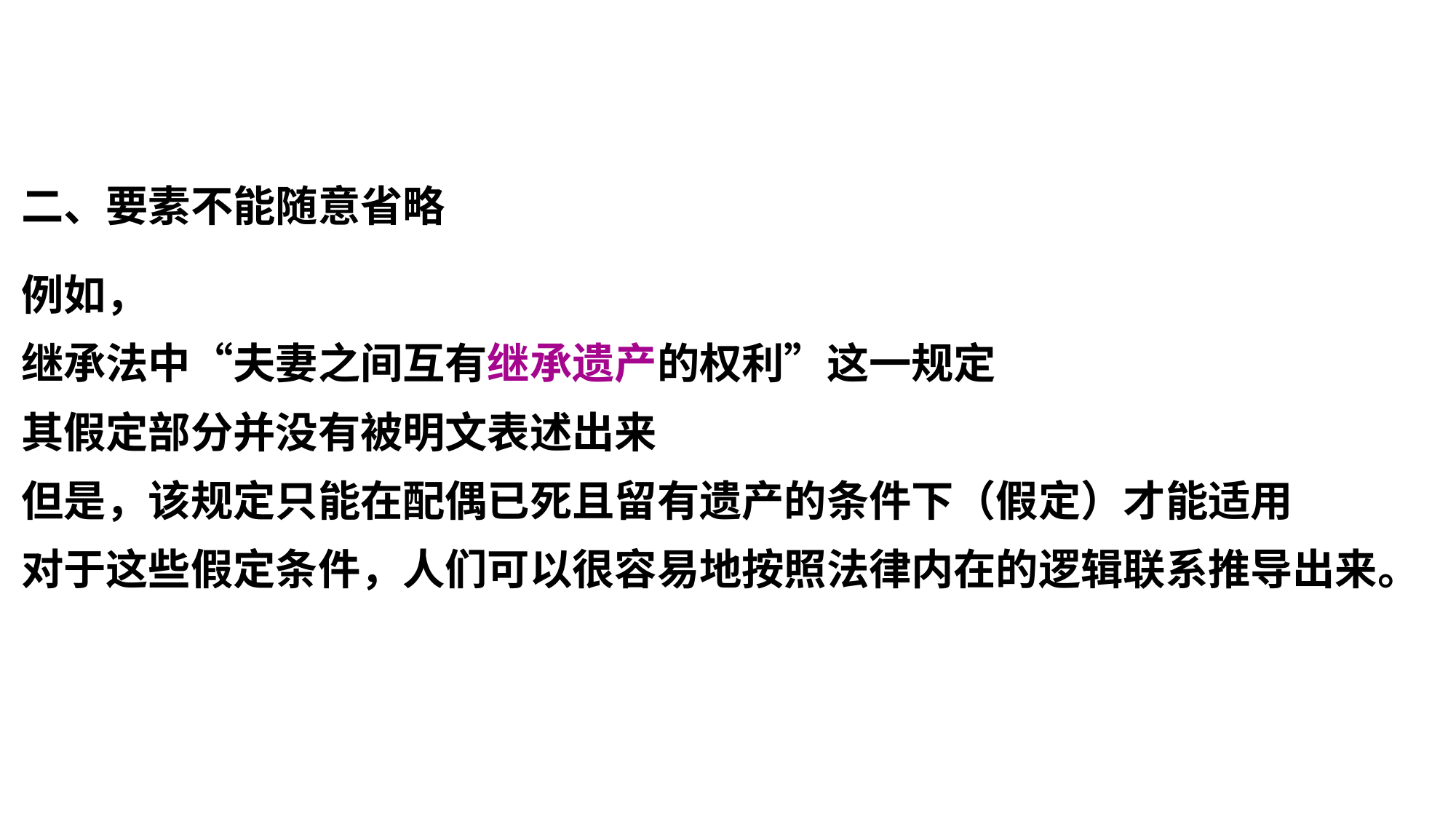

二、要素不能随意省略

例如，
继承法中“夫妻之间互有继承遗产的权利”这一规定
其假定部分并没有被明文表述出来
但是，该规定只能在配偶已死且留有遗产的条件下（假定）才能适用
对于这些假定条件，人们可以很容易地按照法律内在的逻辑联系推导出来。